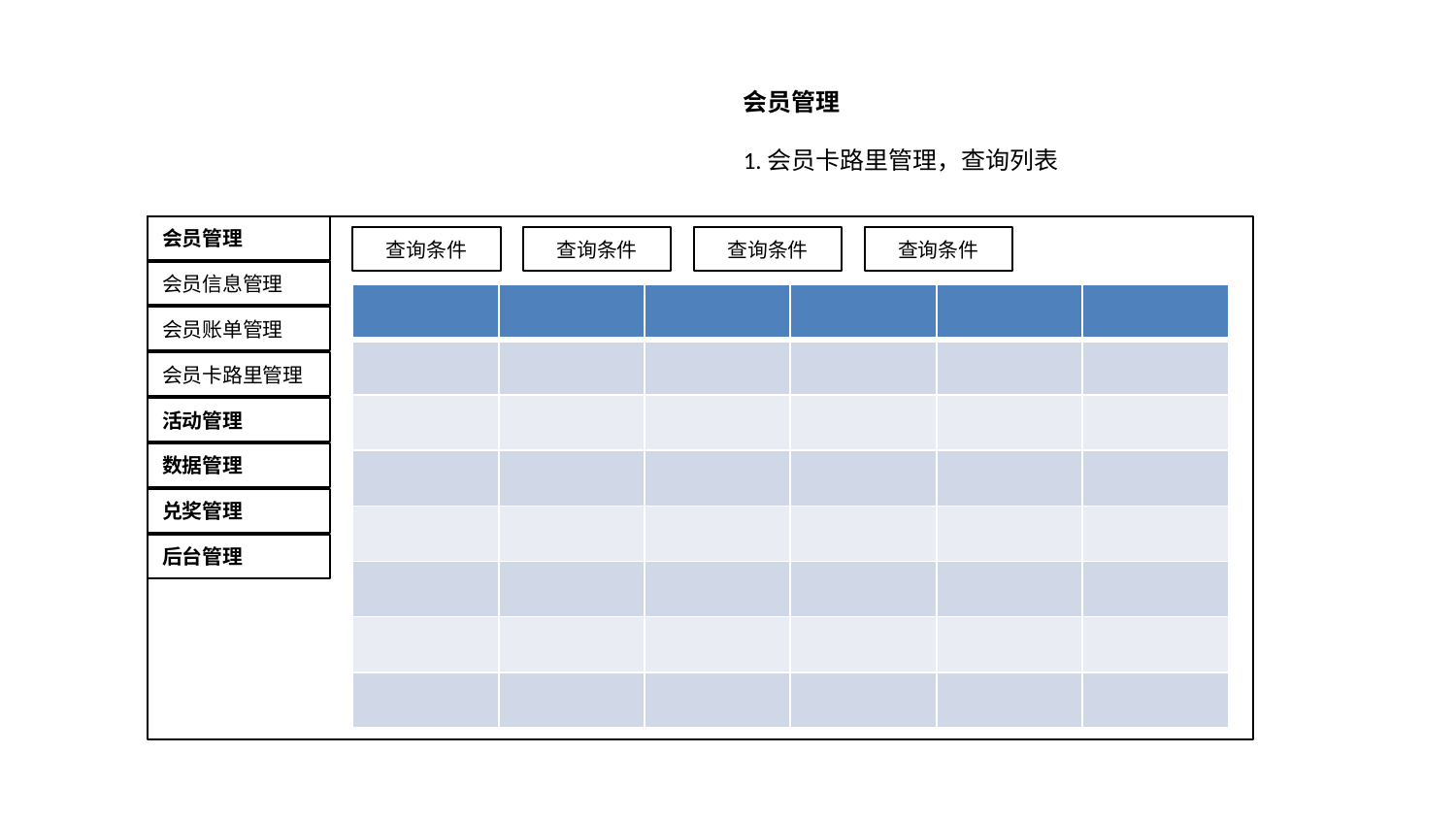

会员管理

1.会员卡路里管理，查询列表

会员管理
查询条件
查询条件
查询条件
查询条件
会员信息管理
|  |  |  |  |  |  |
| --- | --- | --- | --- | --- | --- |
|  |  |  |  |  |  |
|  |  |  |  |  |  |
|  |  |  |  |  |  |
|  |  |  |  |  |  |
|  |  |  |  |  |  |
|  |  |  |  |  |  |
|  |  |  |  |  |  |
会员账单管理
会员卡路里管理
活动管理
数据管理
兑奖管理
后台管理